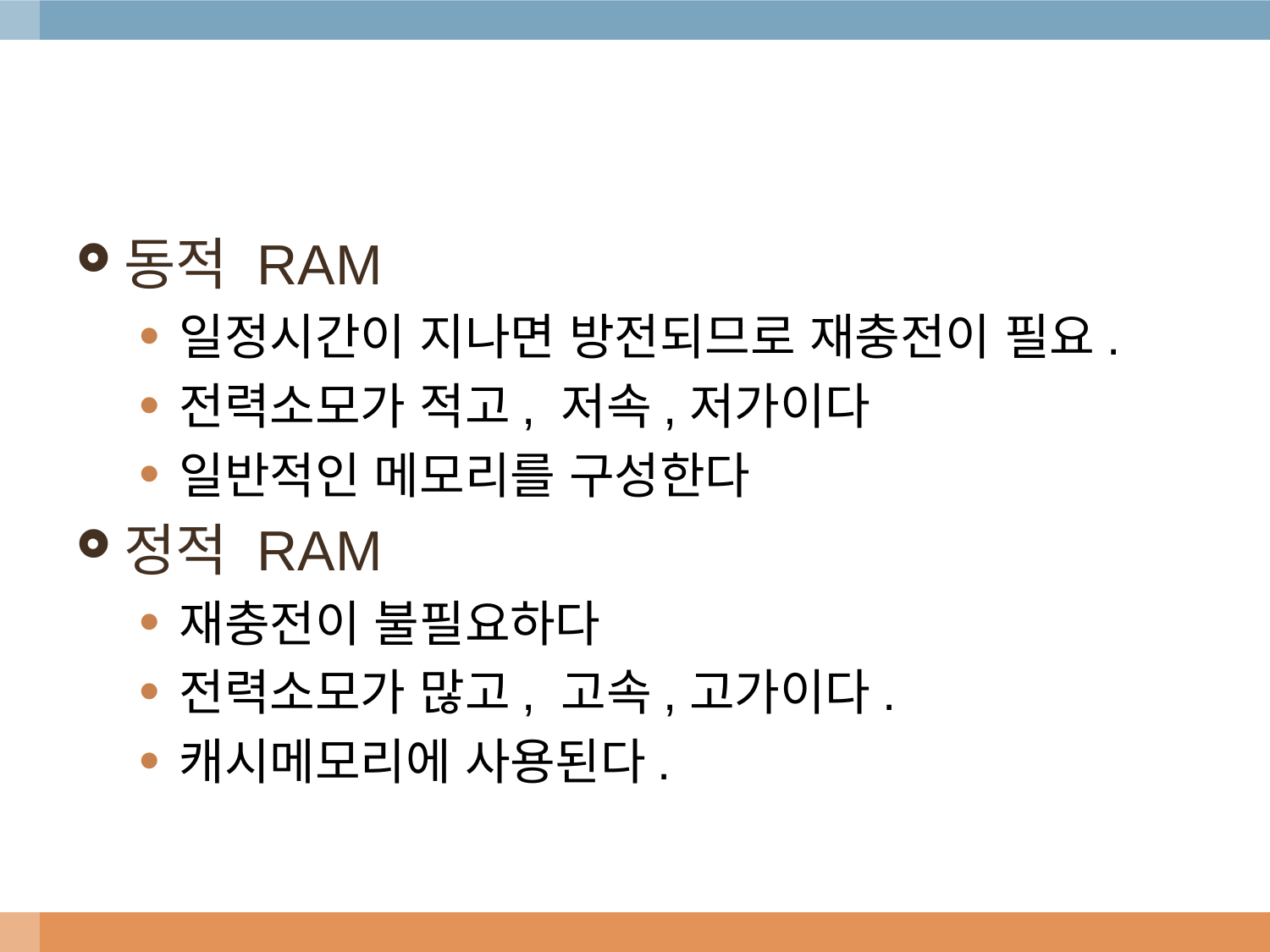

동적 RAM
일정시간이 지나면 방전되므로 재충전이 필요.
전력소모가 적고, 저속,저가이다
일반적인 메모리를 구성한다
정적 RAM
재충전이 불필요하다
전력소모가 많고, 고속,고가이다.
캐시메모리에 사용된다.